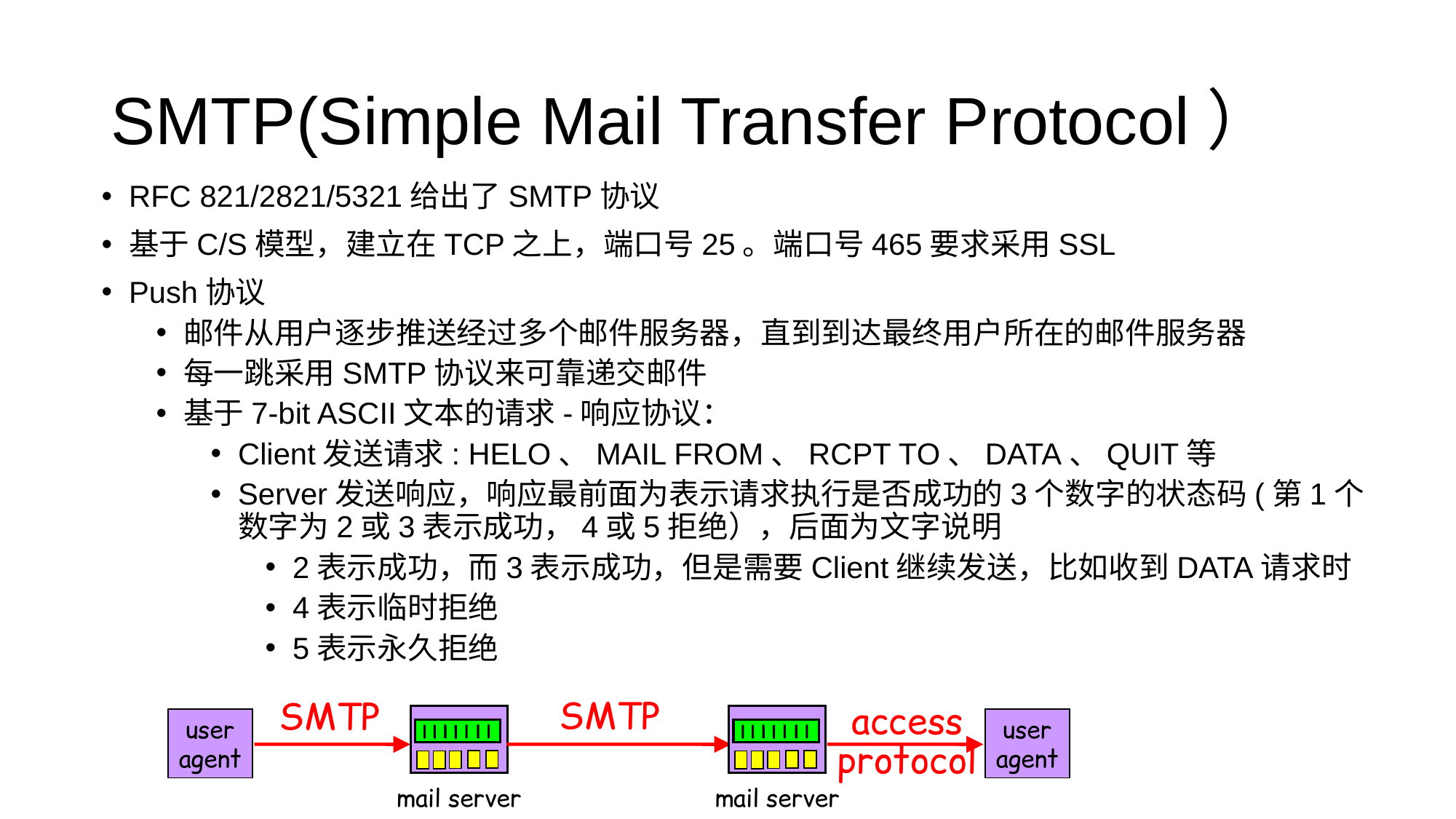

# SMTP(Simple Mail Transfer Protocol）
RFC 821/2821/5321给出了SMTP协议
基于C/S模型，建立在TCP之上，端口号25。端口号465要求采用SSL
Push协议
邮件从用户逐步推送经过多个邮件服务器，直到到达最终用户所在的邮件服务器
每一跳采用SMTP协议来可靠递交邮件
基于7-bit ASCII文本的请求-响应协议：
Client发送请求: HELO、MAIL FROM、RCPT TO、DATA、QUIT等
Server发送响应，响应最前面为表示请求执行是否成功的3个数字的状态码(第1个数字为2或3表示成功，4或5拒绝），后面为文字说明
2表示成功，而3表示成功，但是需要Client继续发送，比如收到DATA请求时
4表示临时拒绝
5表示永久拒绝
SMTP

SMTP

access
protocol

mail server

mail server
user
agent

user
agent